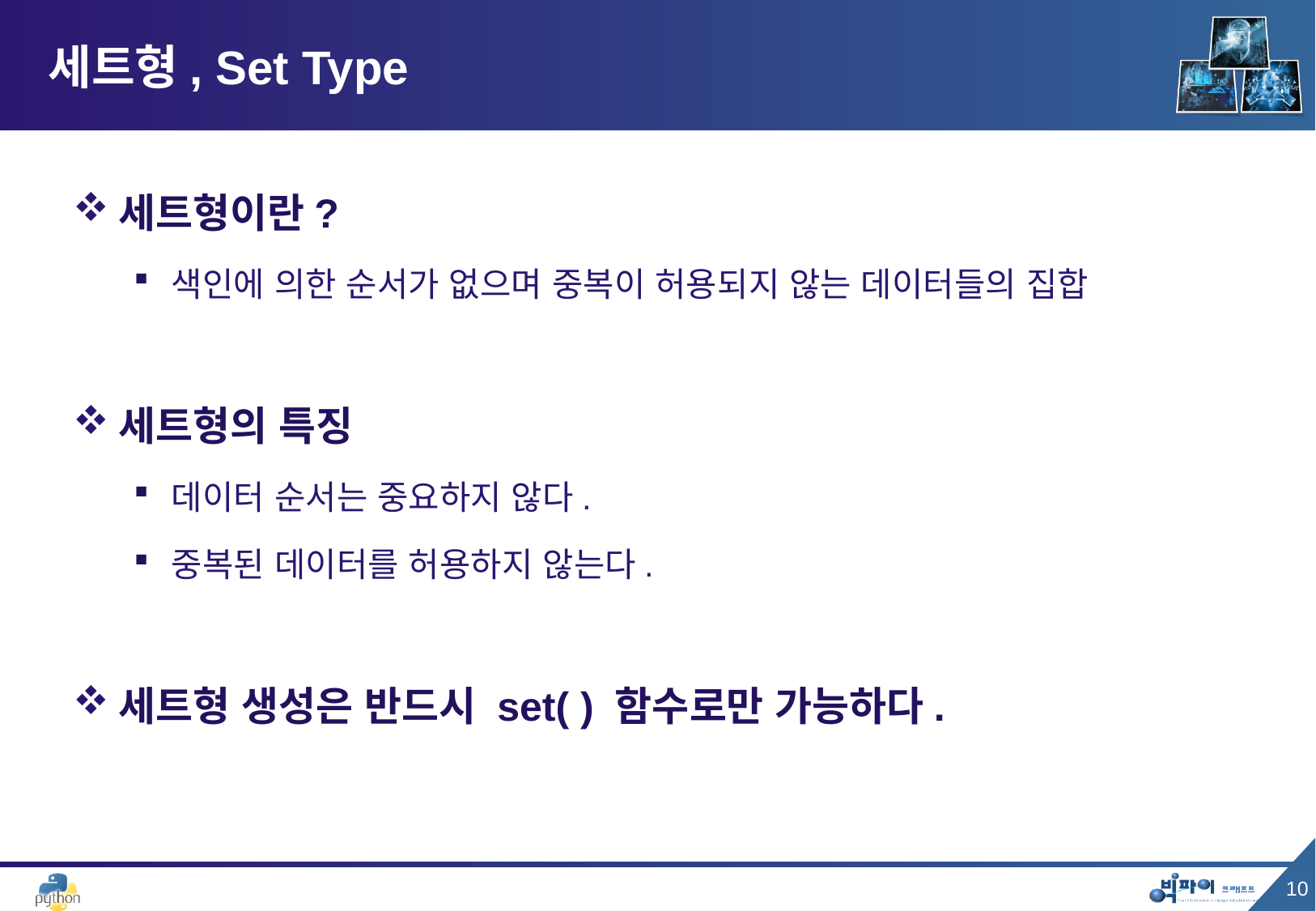

# 세트형, Set Type
세트형이란?
색인에 의한 순서가 없으며 중복이 허용되지 않는 데이터들의 집합

세트형의 특징
데이터 순서는 중요하지 않다.
중복된 데이터를 허용하지 않는다.

세트형 생성은 반드시 set( ) 함수로만 가능하다.